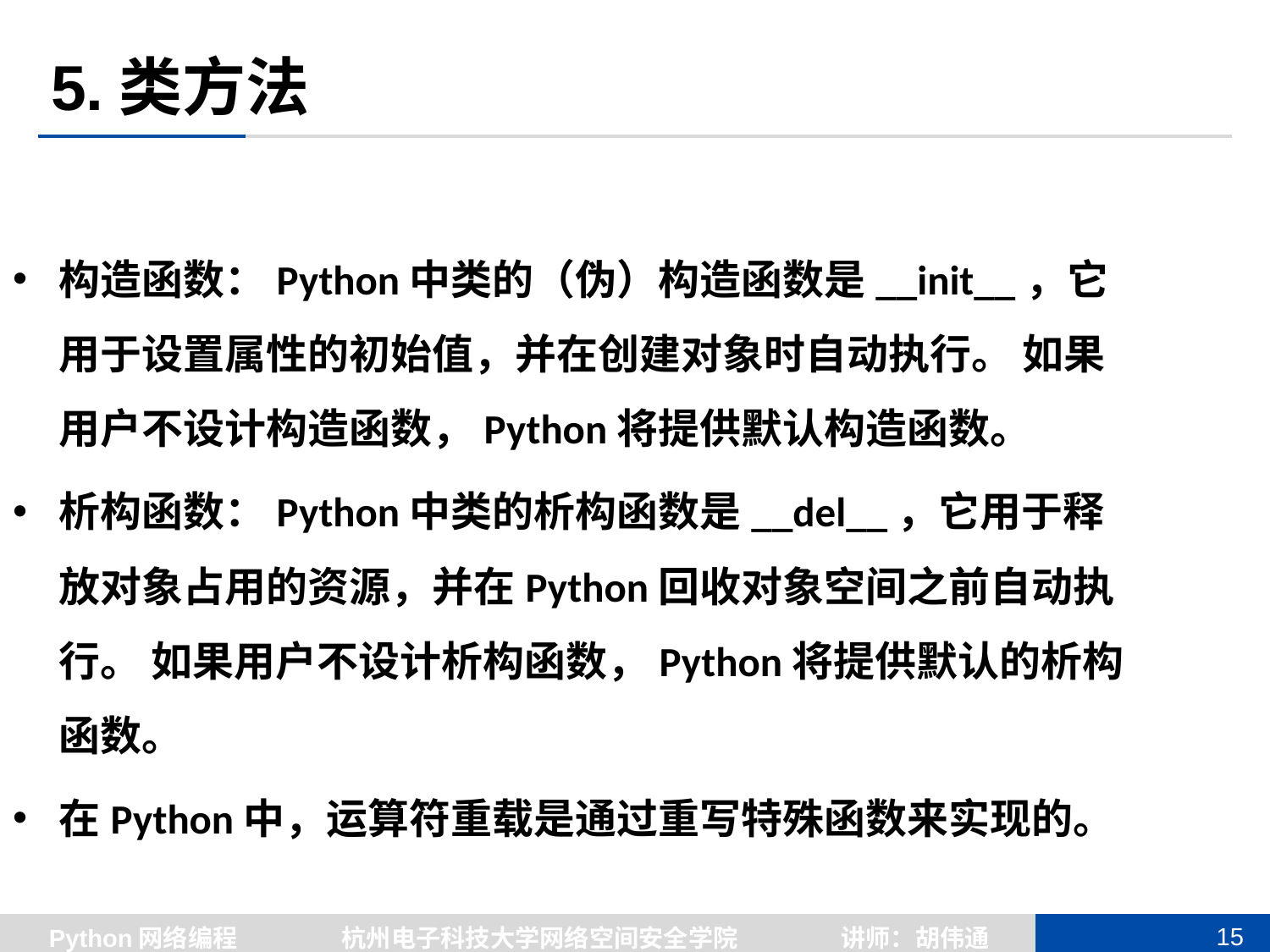

# 5.类方法
构造函数：Python中类的（伪）构造函数是__init__，它用于设置属性的初始值，并在创建对象时自动执行。 如果用户不设计构造函数，Python将提供默认构造函数。
析构函数：Python中类的析构函数是__del__，它用于释放对象占用的资源，并在Python回收对象空间之前自动执行。 如果用户不设计析构函数，Python将提供默认的析构函数。
在Python中，运算符重载是通过重写特殊函数来实现的。